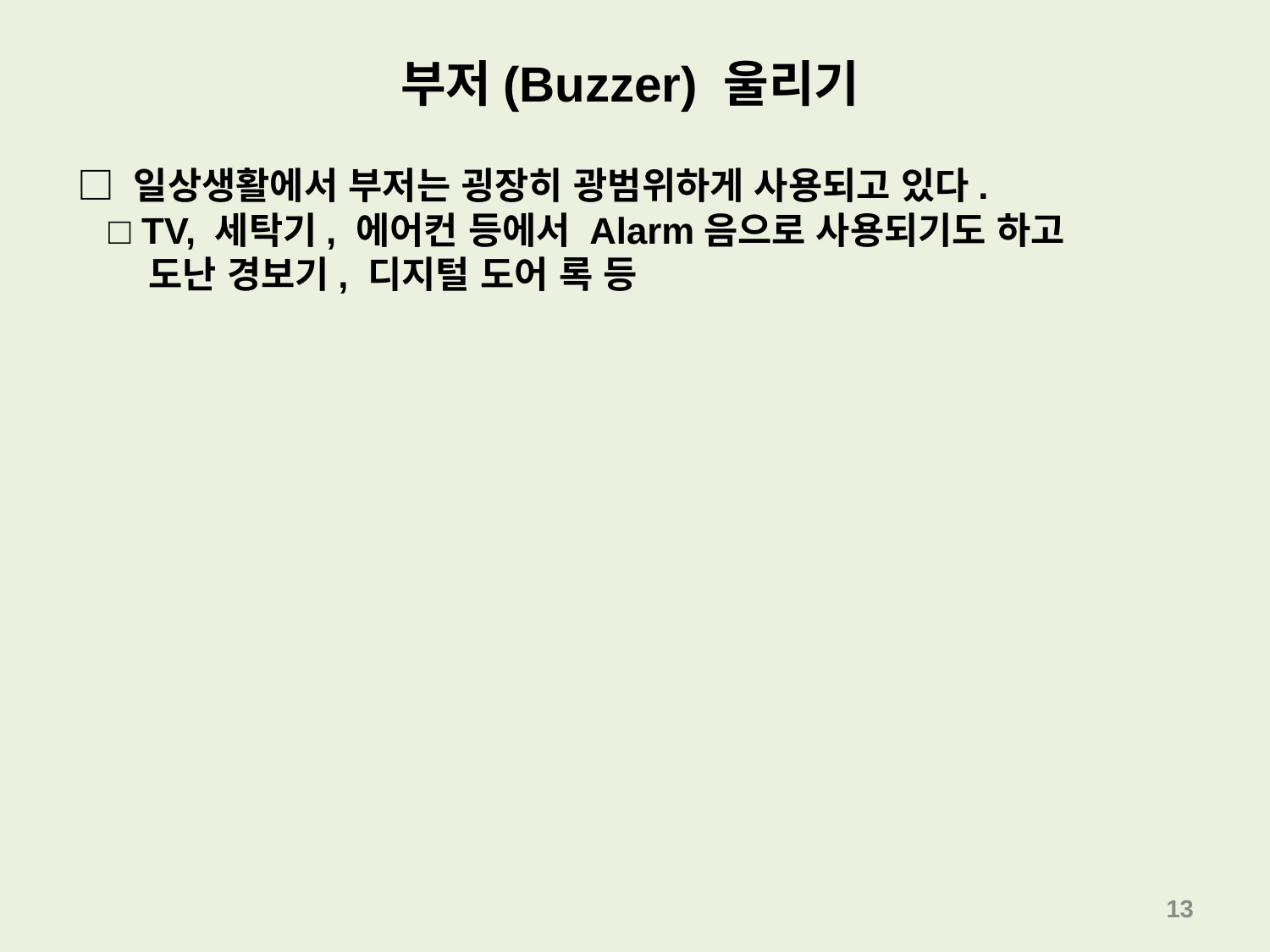

부저(Buzzer) 울리기
□ 일상생활에서 부저는 굉장히 광범위하게 사용되고 있다.
   □ TV, 세탁기, 에어컨 등에서 Alarm음으로 사용되기도 하고
      도난 경보기, 디지털 도어 록 등

13